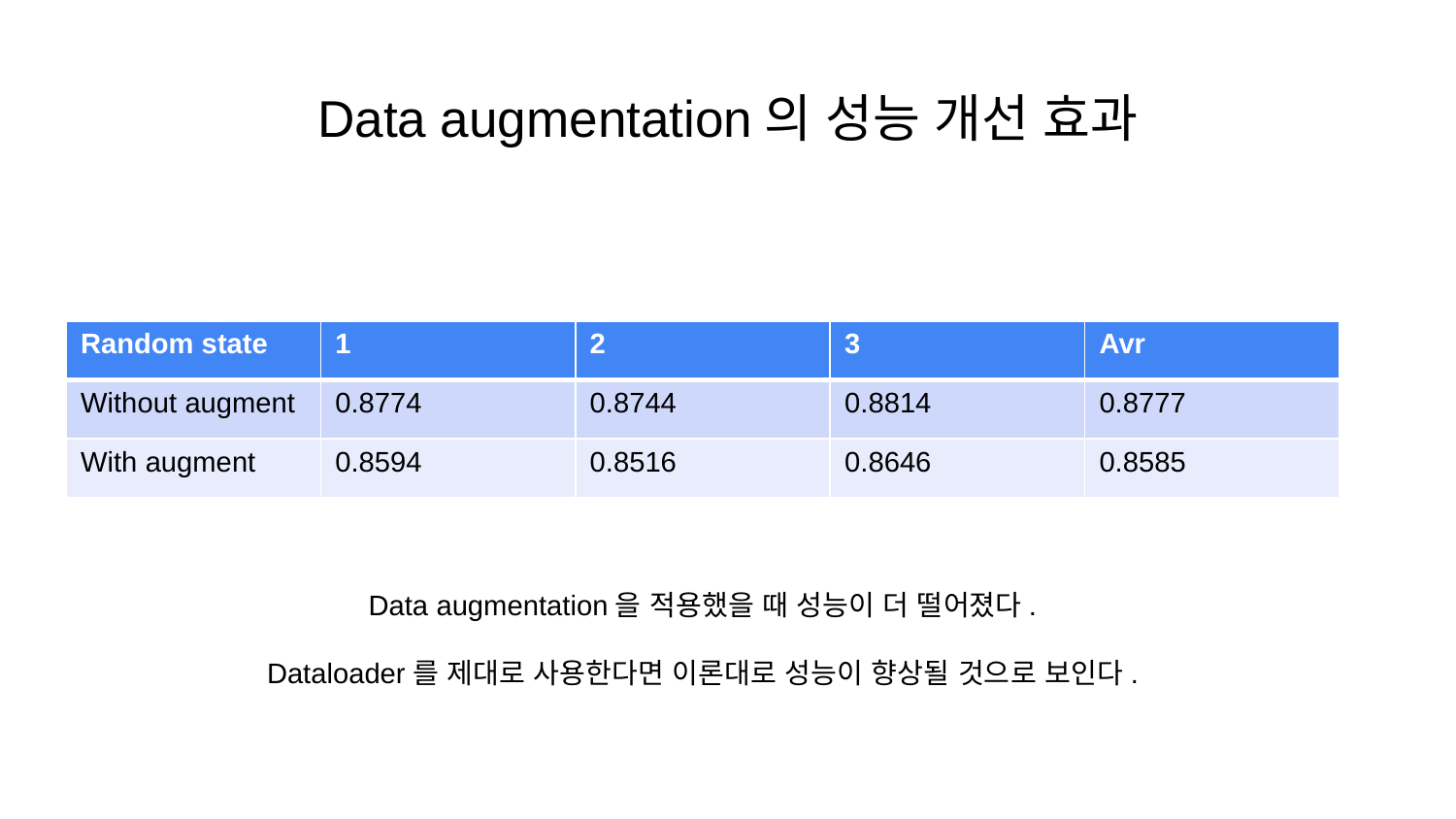

# Data augmentation의 성능 개선 효과
| Random state | 1 | 2 | 3 | Avr |
| --- | --- | --- | --- | --- |
| Without augment | 0.8774 | 0.8744 | 0.8814 | 0.8777 |
| With augment | 0.8594 | 0.8516 | 0.8646 | 0.8585 |
Data augmentation을 적용했을 때 성능이 더 떨어졌다.

Dataloader를 제대로 사용한다면 이론대로 성능이 향상될 것으로 보인다.